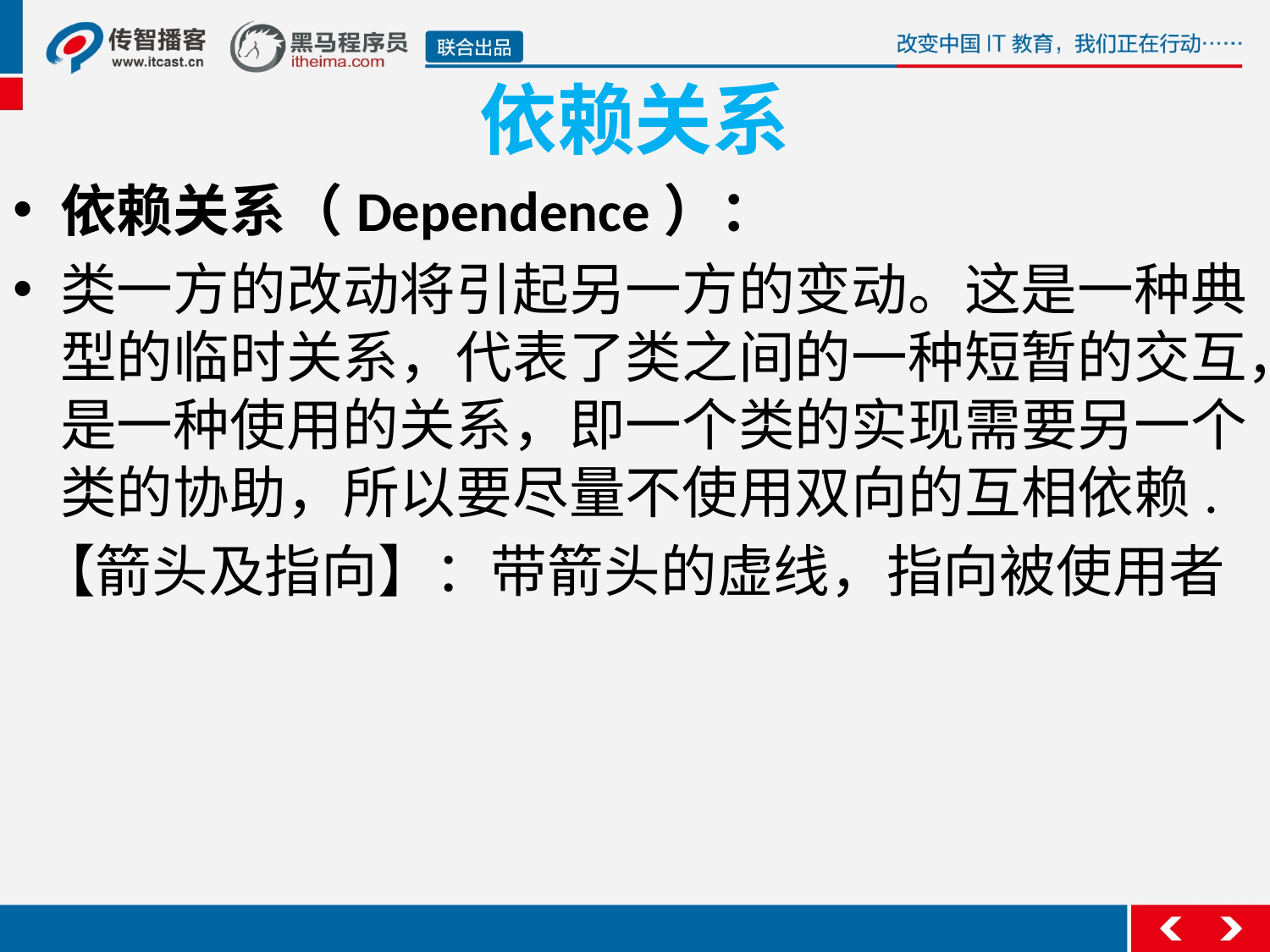

# 依赖关系
依赖关系（Dependence）：
类一方的改动将引起另一方的变动。这是一种典型的临时关系，代表了类之间的一种短暂的交互，是一种使用的关系，即一个类的实现需要另一个类的协助，所以要尽量不使用双向的互相依赖.
 【箭头及指向】：带箭头的虚线，指向被使用者